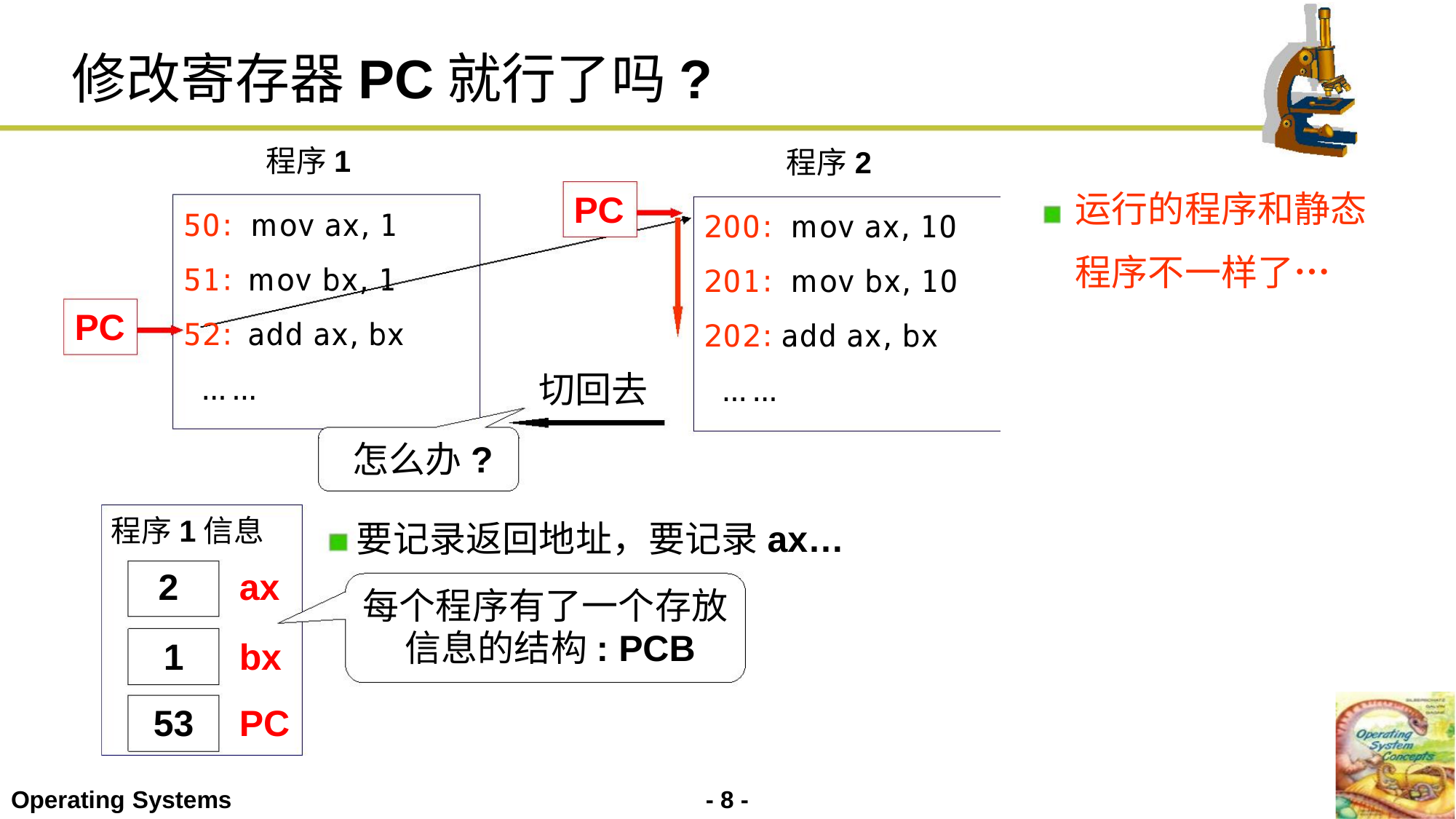

修改寄存器PC就行了吗?
程序1
程序2

PC
运行的程序和静态

50: mov ax, 1
200: mov ax, 10
201: mov bx, 10
202: add ax, bx
……
程序不一样了…
51: mov bx, 1
PC
52: add ax, bx
……
切回去
怎么办?

程序1信息
要记录返回地址，要记录ax…
2 ax
1 bx
53 PC
每个程序有了一个存放
信息的结构: PCB

- 8 -
Operating Systems